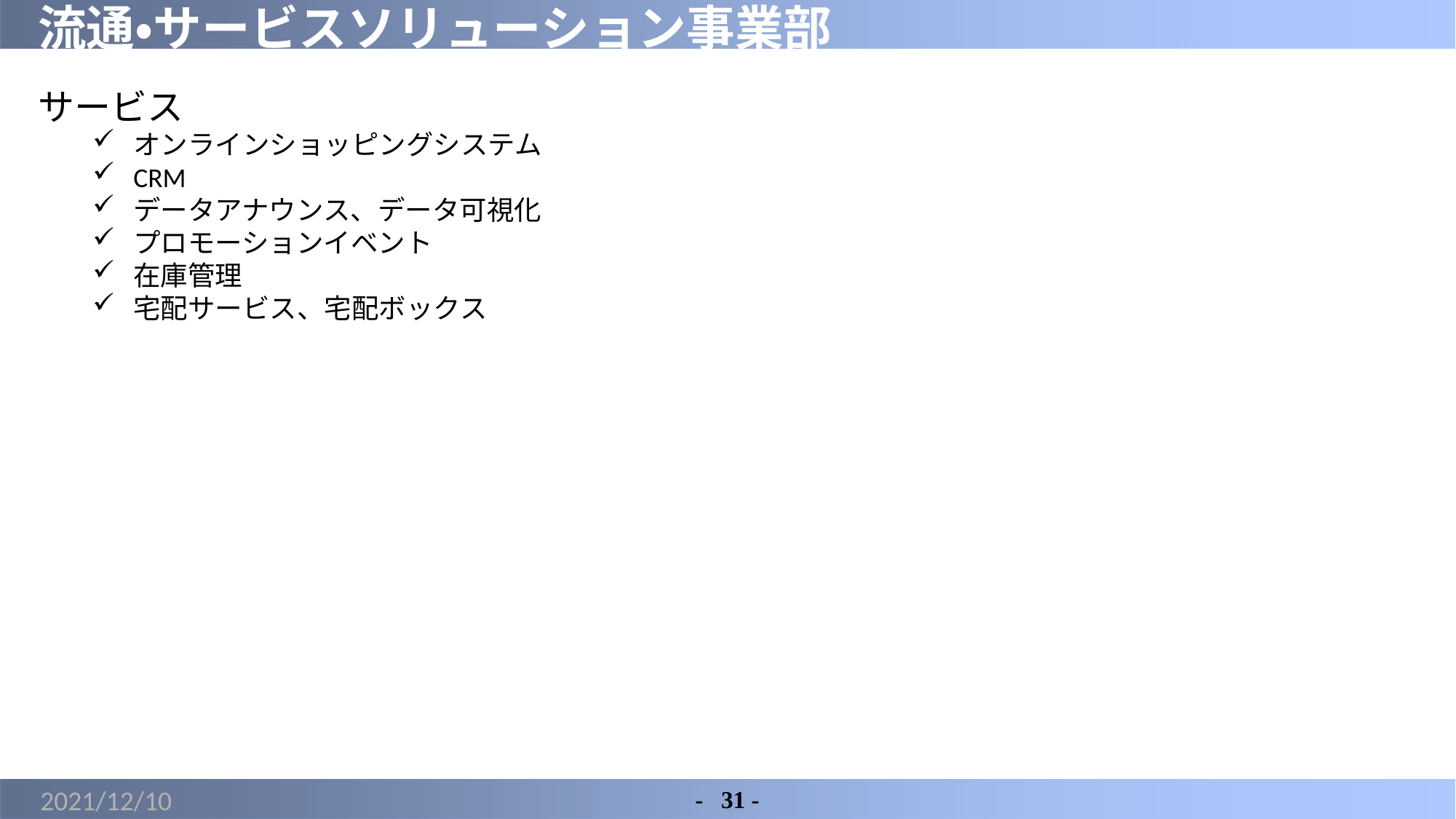

# 流通・サービスソリューション事業部
サービス
オンラインショッピングシステム
CRM
データアナウンス、データ可視化
プロモーションイベント
在庫管理
宅配サービス、宅配ボックス
2021/12/10
-	31 -